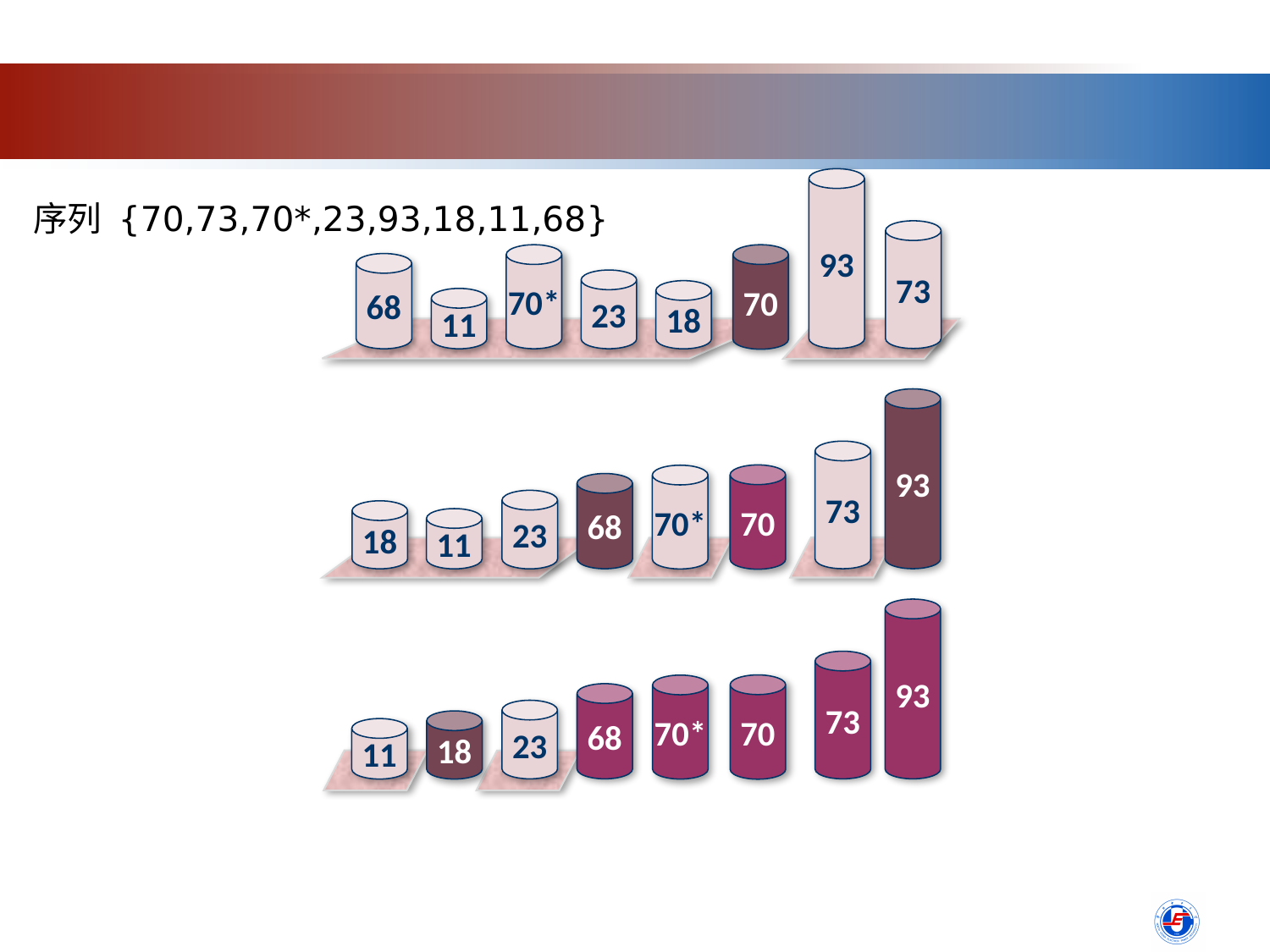

93
73

序列 {70,73,70*,23,93,18,11,68}
70*
68
23
18
11

70
93
73

70
70*

68
23
18
11

93
73
70
70*
68
23

18
11